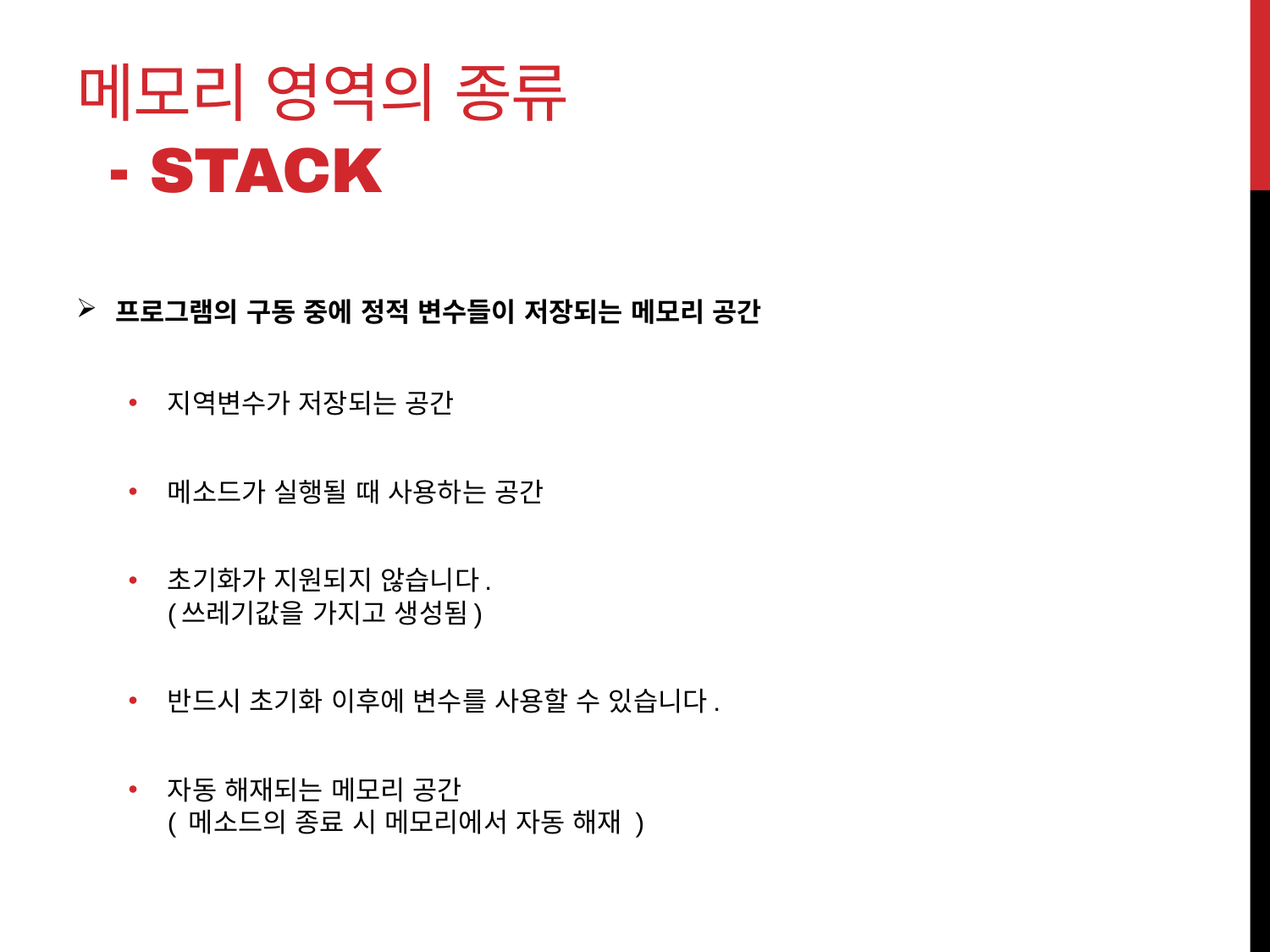

# 메모리 영역의 종류 - STACK

프로그램의 구동 중에 정적 변수들이 저장되는 메모리 공간

지역변수가 저장되는 공간

메소드가 실행될 때 사용하는 공간

초기화가 지원되지 않습니다.
(쓰레기값을 가지고 생성됨)

반드시 초기화 이후에 변수를 사용할 수 있습니다.

자동 해재되는 메모리 공간
( 메소드의 종료 시 메모리에서 자동 해재 )